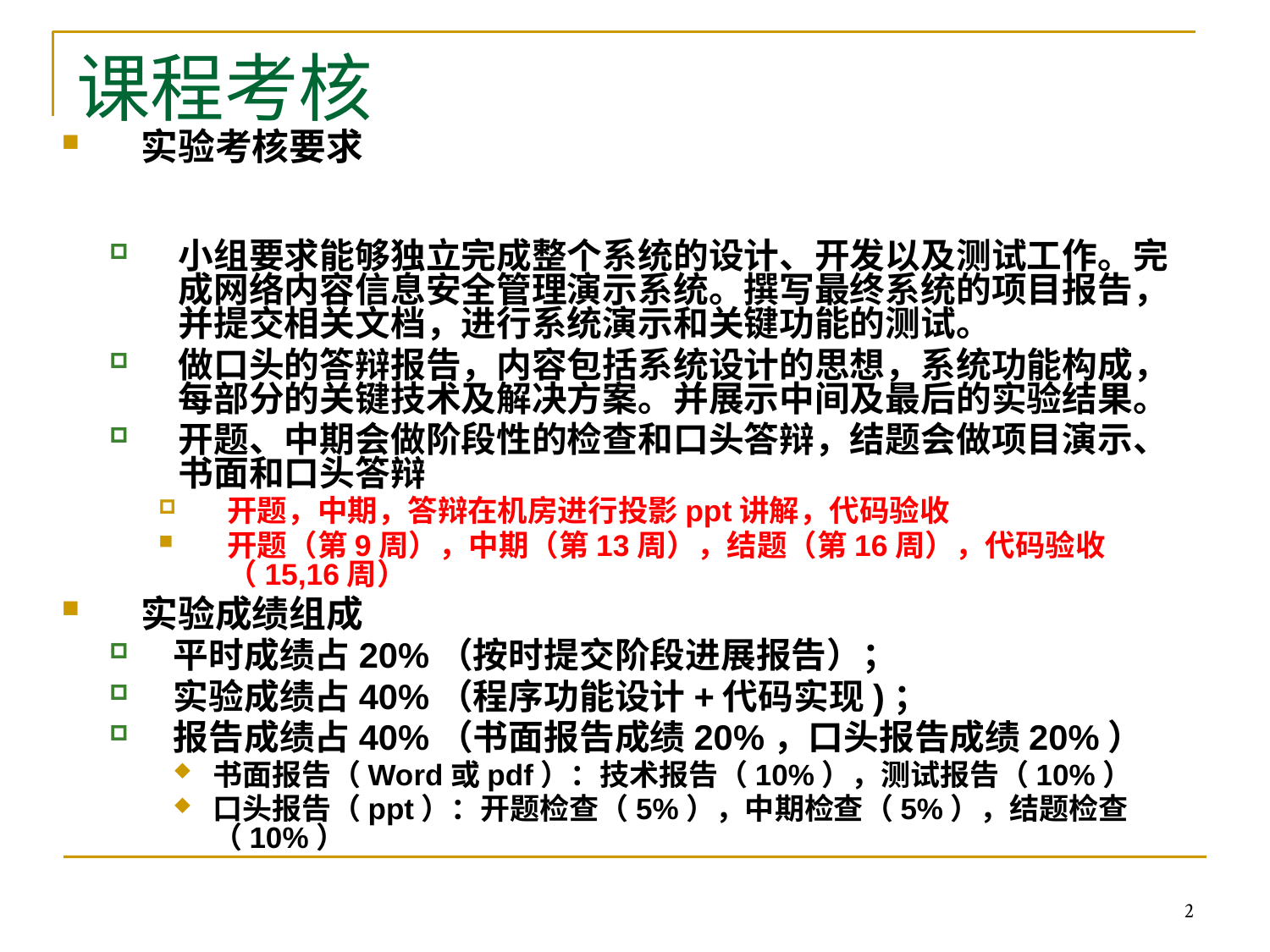

# 课程考核
实验考核要求

小组要求能够独立完成整个系统的设计、开发以及测试工作。完成网络内容信息安全管理演示系统。撰写最终系统的项目报告，并提交相关文档，进行系统演示和关键功能的测试。
做口头的答辩报告，内容包括系统设计的思想，系统功能构成，每部分的关键技术及解决方案。并展示中间及最后的实验结果。
开题、中期会做阶段性的检查和口头答辩，结题会做项目演示、书面和口头答辩
开题，中期，答辩在机房进行投影ppt讲解，代码验收
开题（第9周），中期（第13周），结题（第16周），代码验收（15,16周）
实验成绩组成
 平时成绩占20%（按时提交阶段进展报告）；
 实验成绩占40%（程序功能设计+代码实现)；
 报告成绩占40%（书面报告成绩20%，口头报告成绩20%）
书面报告（Word或pdf）：技术报告（10%），测试报告（10%）
口头报告（ppt）：开题检查（5%），中期检查（5%），结题检查（10%）
2